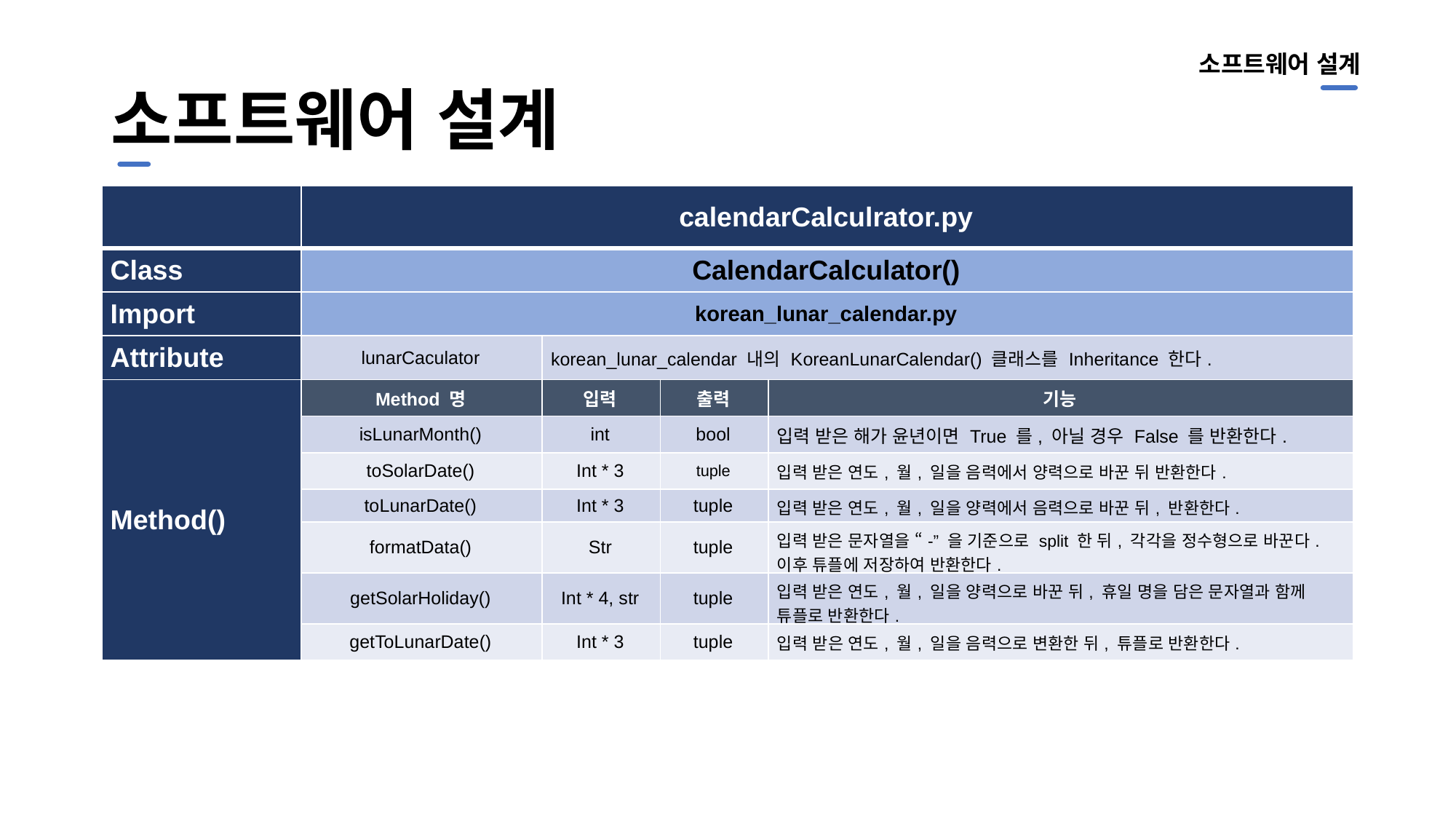

# 소프트웨어 설계
소프트웨어 설계
|  | calendarCalculrator.py |  |  |  |
| --- | --- | --- | --- | --- |
| Class | CalendarCalculator() |  |  |  |
| Import | korean\_lunar\_calendar.py |  |  |  |
| Attribute | lunarCaculator | korean\_lunar\_calendar 내의 KoreanLunarCalendar() 클래스를 Inheritance 한다. |  |  |
| Method() | Method 명 | 입력 | 출력 | 기능 |
|  | isLunarMonth() | int | bool | 입력 받은 해가 윤년이면 True 를, 아닐 경우 False 를 반환한다. |
|  | toSolarDate() | Int \* 3 | tuple | 입력 받은 연도, 월, 일을 음력에서 양력으로 바꾼 뒤 반환한다. |
|  | toLunarDate() | Int \* 3 | tuple | 입력 받은 연도, 월, 일을 양력에서 음력으로 바꾼 뒤, 반환한다. |
|  | formatData() | Str | tuple | 입력 받은 문자열을 “-” 을 기준으로 split 한 뒤, 각각을 정수형으로 바꾼다. 이후 튜플에 저장하여 반환한다. |
|  | getSolarHoliday() | Int \* 4, str | tuple | 입력 받은 연도, 월, 일을 양력으로 바꾼 뒤, 휴일 명을 담은 문자열과 함께 튜플로 반환한다. |
|  | getToLunarDate() | Int \* 3 | tuple | 입력 받은 연도, 월, 일을 음력으로 변환한 뒤, 튜플로 반환한다. |